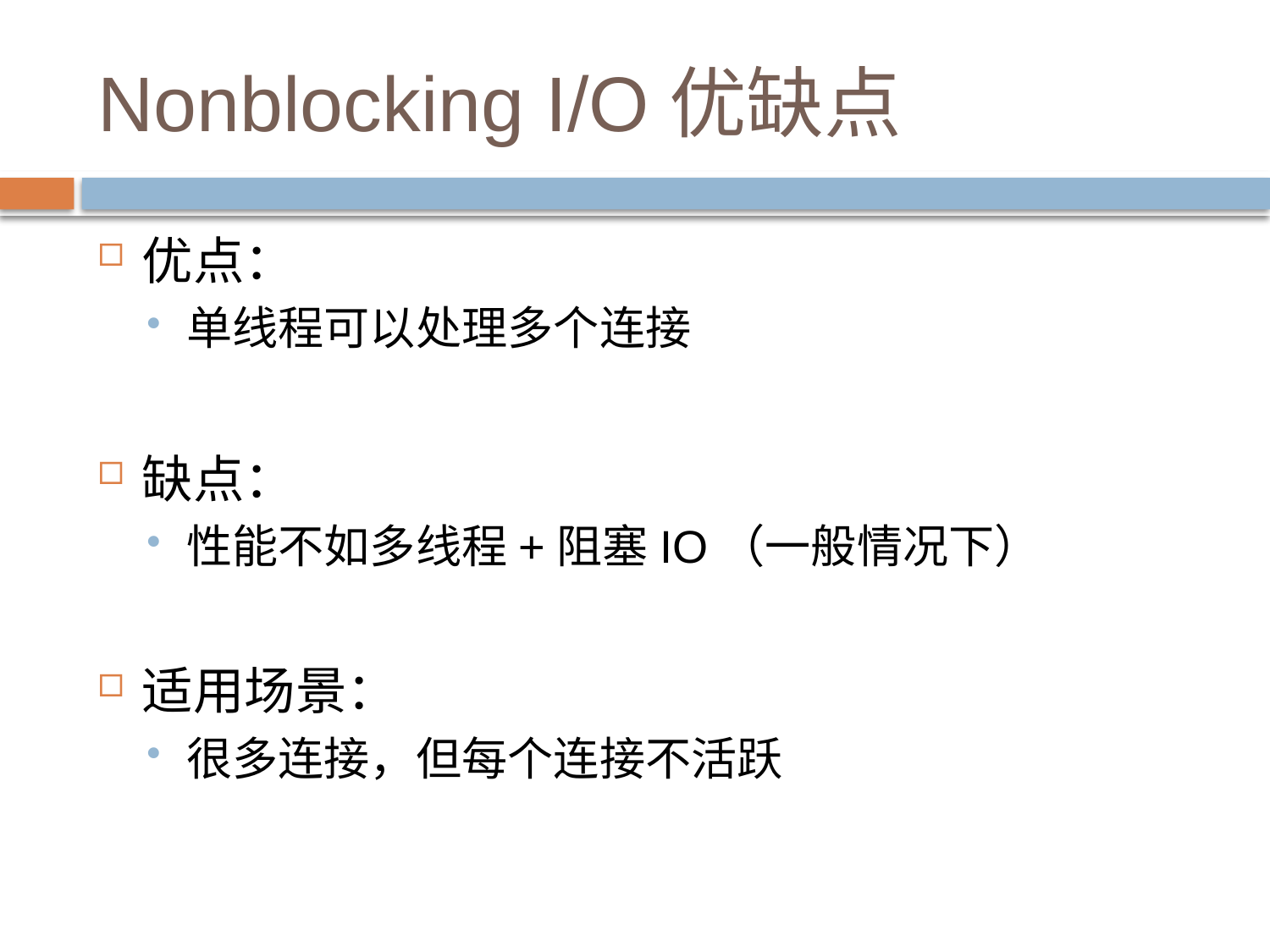

# Nonblocking I/O优缺点
优点：
单线程可以处理多个连接

缺点：
性能不如多线程+阻塞IO（一般情况下）

适用场景：
很多连接，但每个连接不活跃